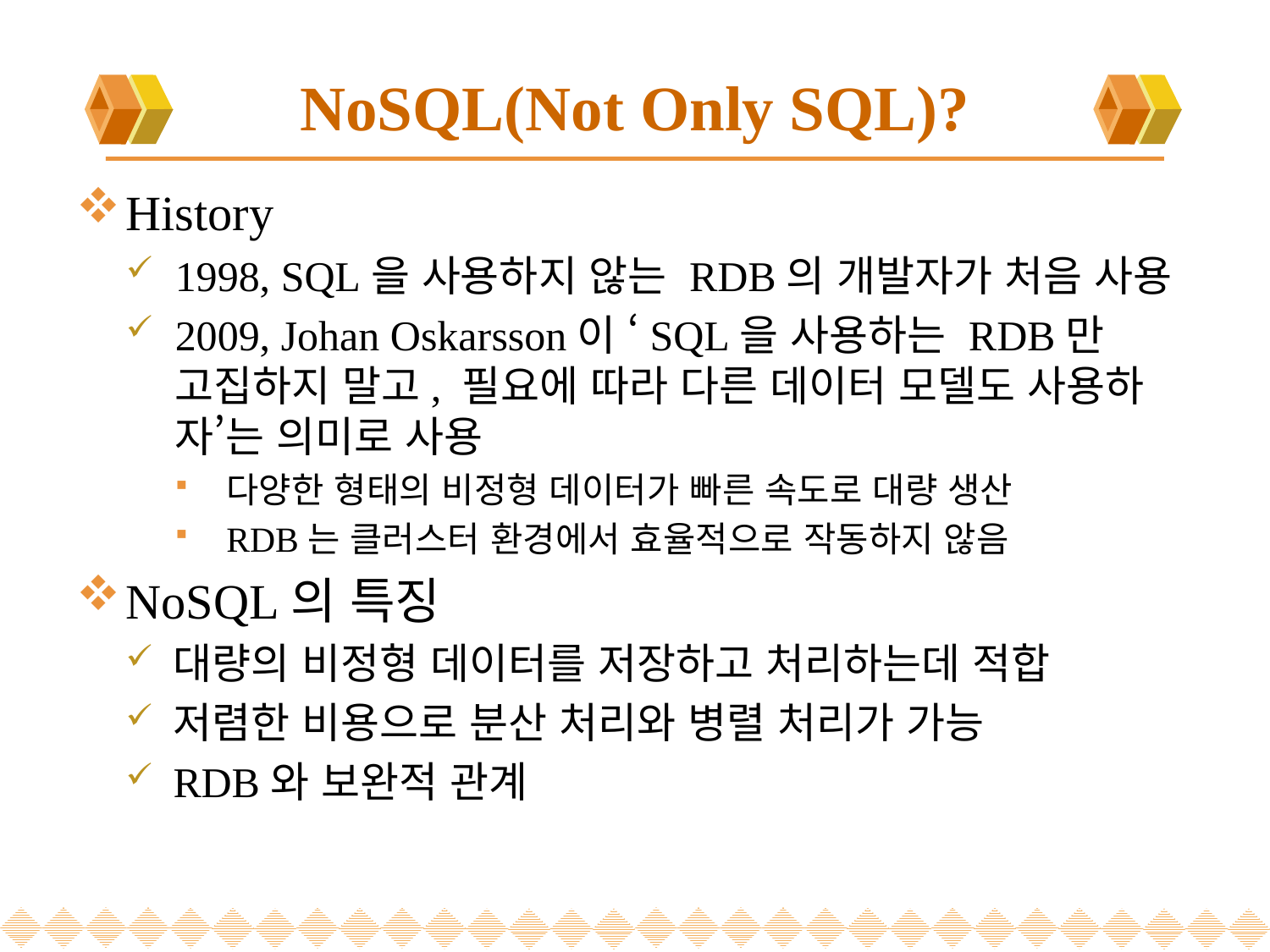

# NoSQL(Not Only SQL)?
History
1998, SQL을 사용하지 않는 RDB의 개발자가 처음 사용
2009, Johan Oskarsson이 ‘SQL을 사용하는 RDB만 고집하지 말고, 필요에 따라 다른 데이터 모델도 사용하자’는 의미로 사용
다양한 형태의 비정형 데이터가 빠른 속도로 대량 생산
RDB는 클러스터 환경에서 효율적으로 작동하지 않음
NoSQL의 특징
대량의 비정형 데이터를 저장하고 처리하는데 적합
저렴한 비용으로 분산 처리와 병렬 처리가 가능
RDB와 보완적 관계